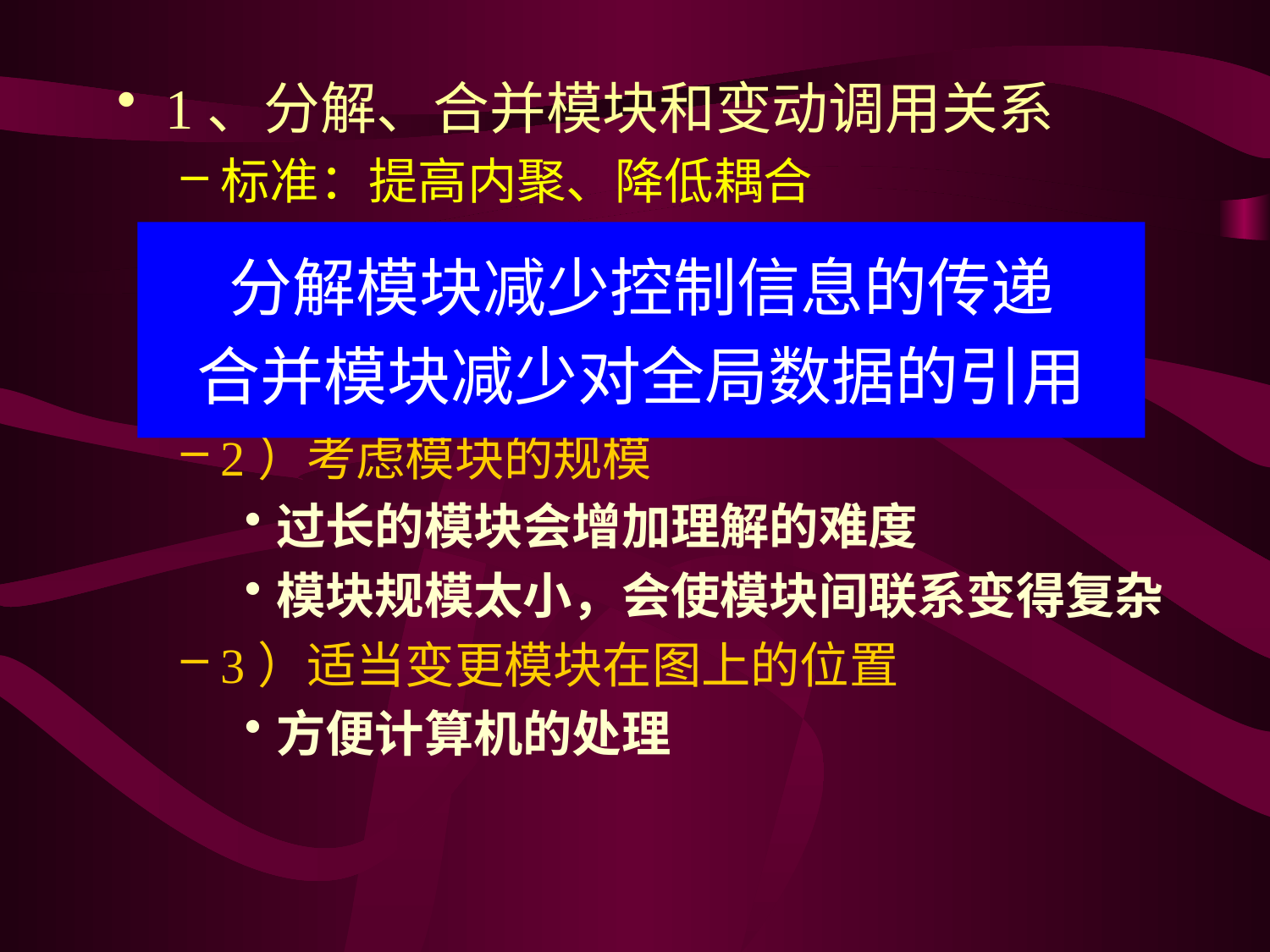

1、分解、合并模块和变动调用关系
标准：提高内聚、降低耦合
1）简化模块接口
少用全局性数据
减少模块间控制信息的传递
2）考虑模块的规模
过长的模块会增加理解的难度
模块规模太小，会使模块间联系变得复杂
3）适当变更模块在图上的位置
方便计算机的处理

分解模块减少控制信息的传递
合并模块减少对全局数据的引用

111